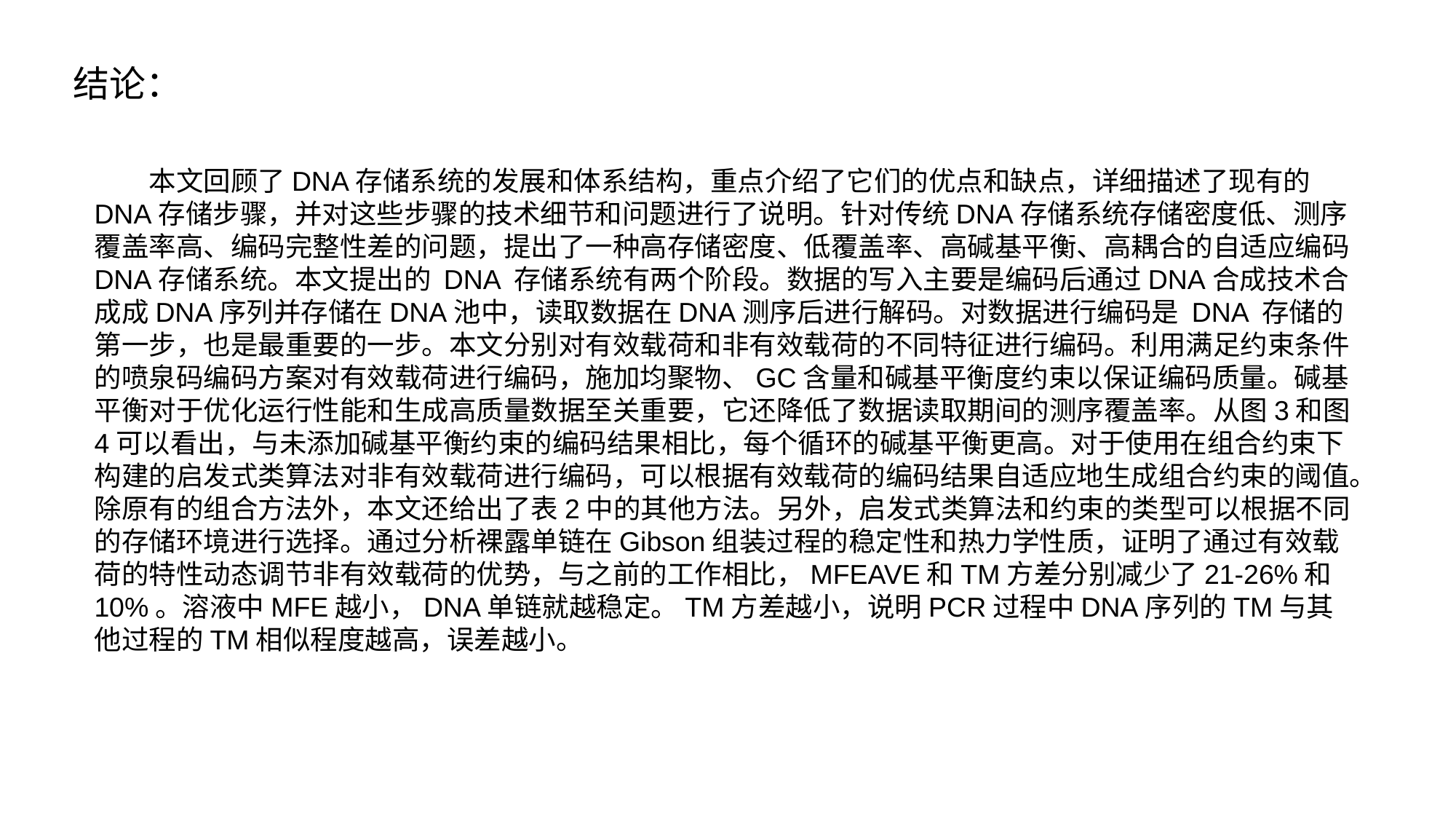

结论：
本文回顾了DNA存储系统的发展和体系结构，重点介绍了它们的优点和缺点，详细描述了现有的DNA存储步骤，并对这些步骤的技术细节和问题进行了说明。针对传统DNA存储系统存储密度低、测序覆盖率高、编码完整性差的问题，提出了一种高存储密度、低覆盖率、高碱基平衡、高耦合的自适应编码DNA存储系统。本文提出的 DNA 存储系统有两个阶段。数据的写入主要是编码后通过DNA合成技术合成成DNA序列并存储在DNA池中，读取数据在DNA测序后进行解码。对数据进行编码是 DNA 存储的第一步，也是最重要的一步。本文分别对有效载荷和非有效载荷的不同特征进行编码。利用满足约束条件的喷泉码编码方案对有效载荷进行编码，施加均聚物、GC含量和碱基平衡度约束以保证编码质量。碱基平衡对于优化运行性能和生成高质量数据至关重要，它还降低了数据读取期间的测序覆盖率。从图3和图4可以看出，与未添加碱基平衡约束的编码结果相比，每个循环的碱基平衡更高。对于使用在组合约束下构建的启发式类算法对非有效载荷进行编码，可以根据有效载荷的编码结果自适应地生成组合约束的阈值。除原有的组合方法外，本文还给出了表2中的其他方法。另外，启发式类算法和约束的类型可以根据不同的存储环境进行选择。通过分析裸露单链在Gibson组装过程的稳定性和热力学性质，证明了通过有效载荷的特性动态调节非有效载荷的优势，与之前的工作相比，MFEAVE和TM方差分别减少了21-26%和10%。溶液中MFE越小，DNA单链就越稳定。TM方差越小，说明PCR过程中DNA序列的TM与其他过程的TM相似程度越高，误差越小。